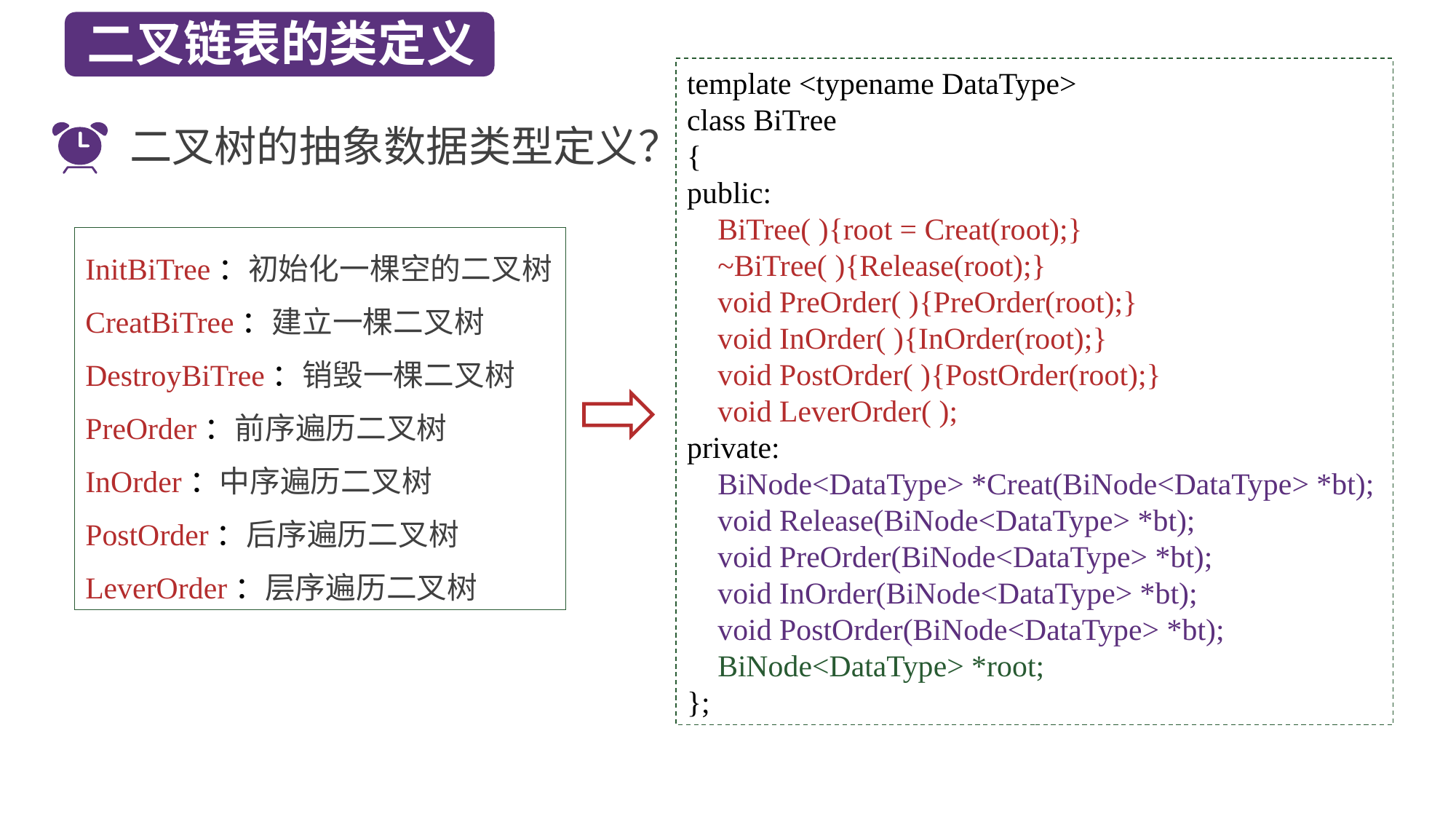

二叉链表的类定义

template <typename DataType>
class BiTree
{
public:
    BiTree( ){root = Creat(root);}
    ~BiTree( ){Release(root);}
    void PreOrder( ){PreOrder(root);}
    void InOrder( ){InOrder(root);}
    void PostOrder( ){PostOrder(root);}
    void LeverOrder( );
private:
    BiNode<DataType> *Creat(BiNode<DataType> *bt);
    void Release(BiNode<DataType> *bt);
    void PreOrder(BiNode<DataType> *bt);
    void InOrder(BiNode<DataType> *bt);
    void PostOrder(BiNode<DataType> *bt);
    BiNode<DataType> *root;
};
二叉树的抽象数据类型定义？

InitBiTree：初始化一棵空的二叉树
CreatBiTree：建立一棵二叉树
DestroyBiTree：销毁一棵二叉树
PreOrder：前序遍历二叉树
InOrder：中序遍历二叉树
PostOrder：后序遍历二叉树
LeverOrder：层序遍历二叉树